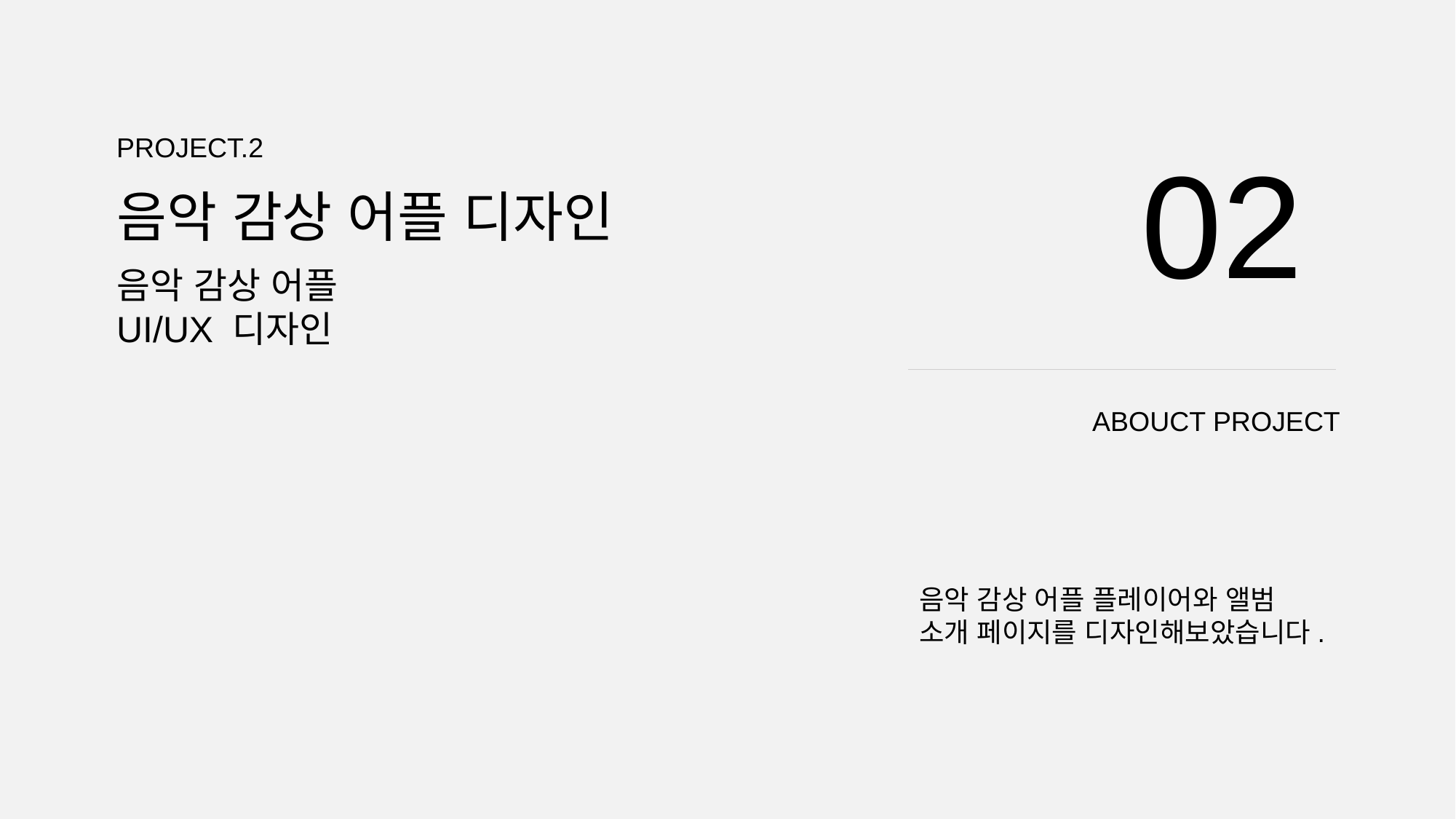

PROJECT.2
02
음악 감상 어플 디자인
음악 감상 어플
UI/UX 디자인
ABOUCT PROJECT
음악 감상 어플 플레이어와 앨범 소개 페이지를 디자인해보았습니다.